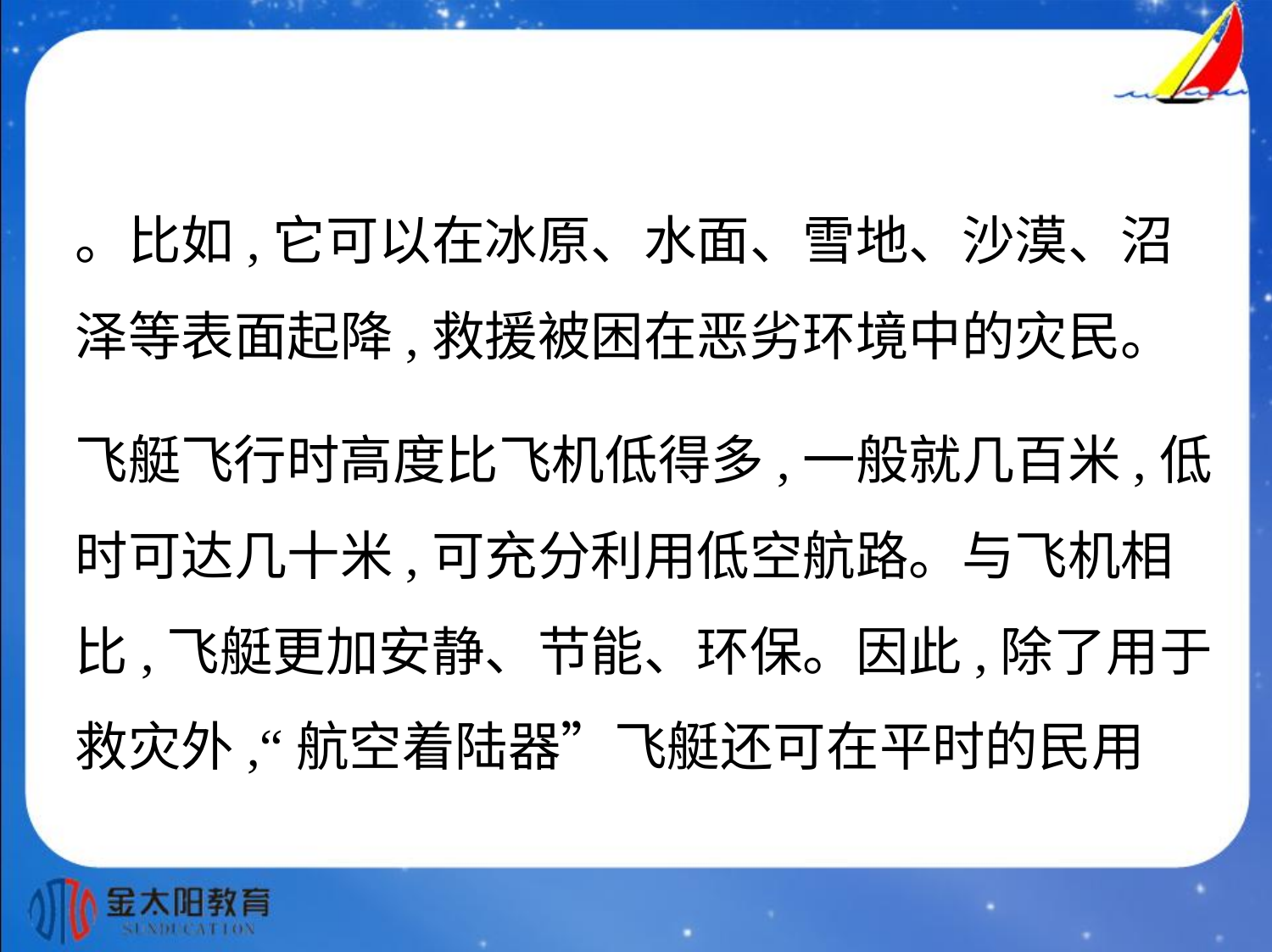

。比如,它可以在冰原、水面、雪地、沙漠、沼
泽等表面起降,救援被困在恶劣环境中的灾民。
飞艇飞行时高度比飞机低得多,一般就几百米,低
时可达几十米,可充分利用低空航路。与飞机相
比,飞艇更加安静、节能、环保。因此,除了用于
救灾外,“航空着陆器”飞艇还可在平时的民用